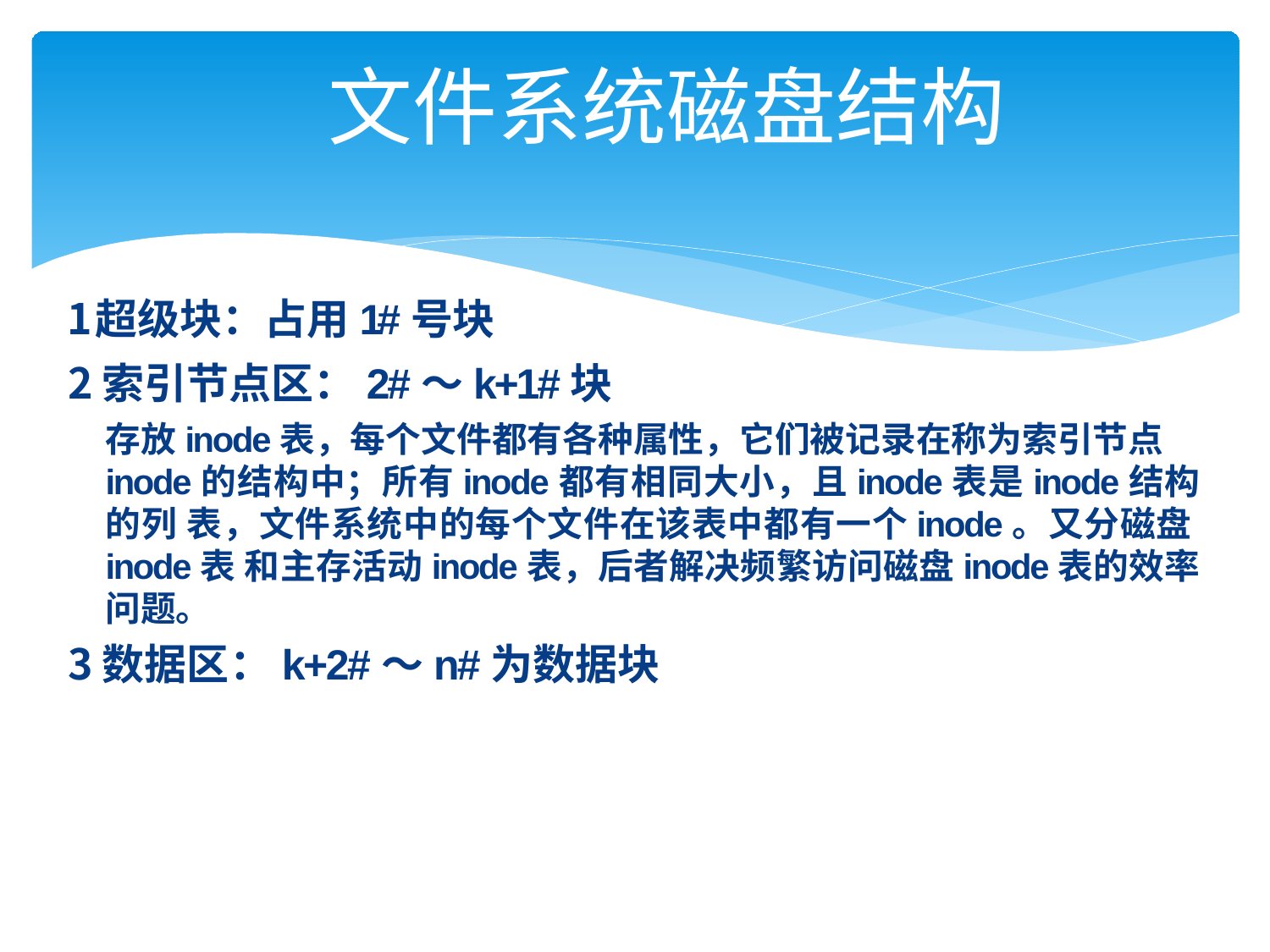

# 文件系统磁盘结构
超级块：占用1#号块
索引节点区：2#～k+1#块
存放inode表，每个文件都有各种属性，它们被记录在称为索引节点
inode的结构中；所有inode都有相同大小，且inode表是inode结构的列 表，文件系统中的每个文件在该表中都有一个inode。又分磁盘inode表 和主存活动inode表，后者解决频繁访问磁盘inode表的效率问题。
数据区：k+2#～n#为数据块